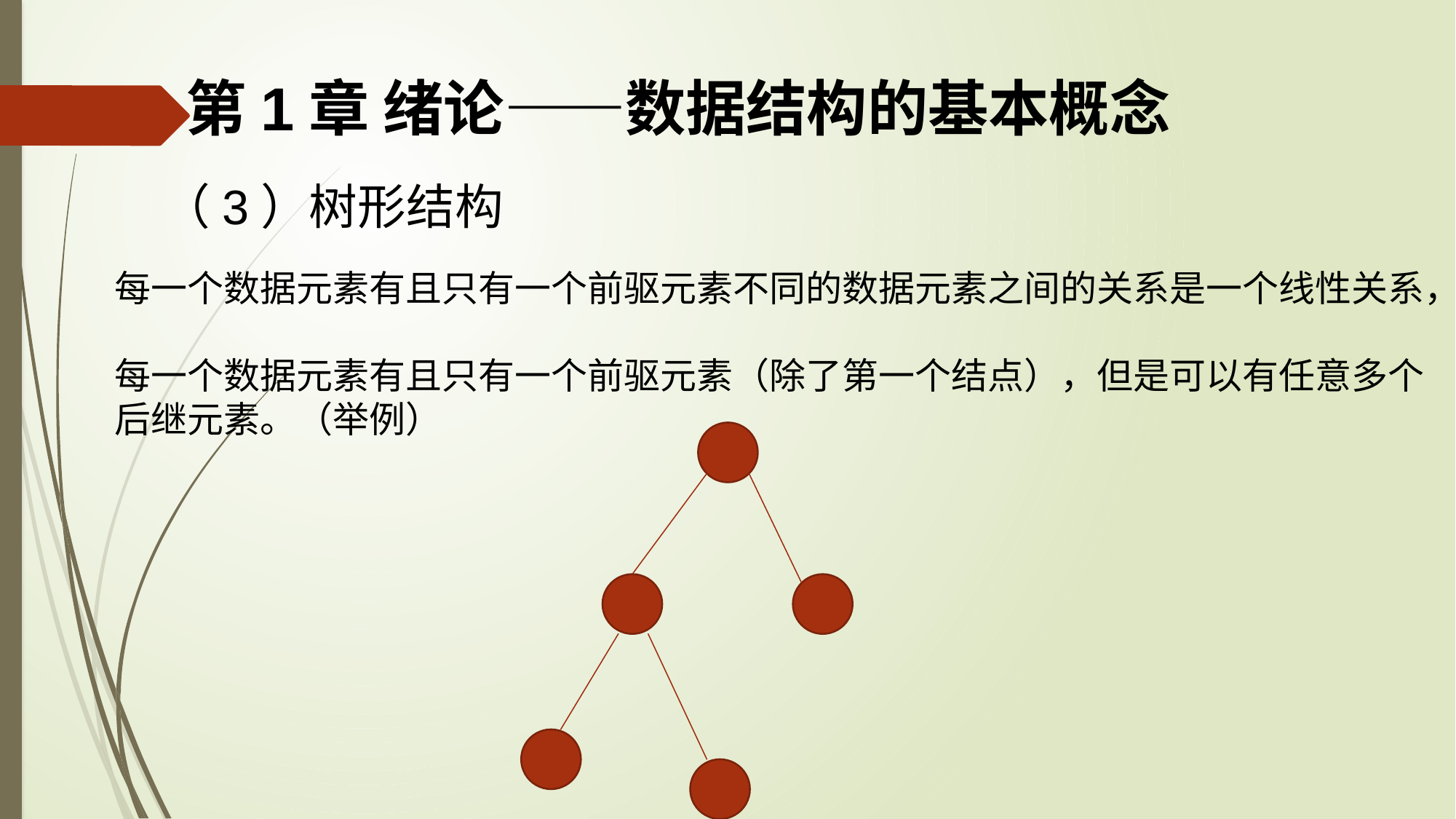

第1章 绪论——数据结构的基本概念
（3）树形结构
每一个数据元素有且只有一个前驱元素不同的数据元素之间的关系是一个线性关系，

每一个数据元素有且只有一个前驱元素（除了第一个结点），但是可以有任意多个后继元素。（举例）